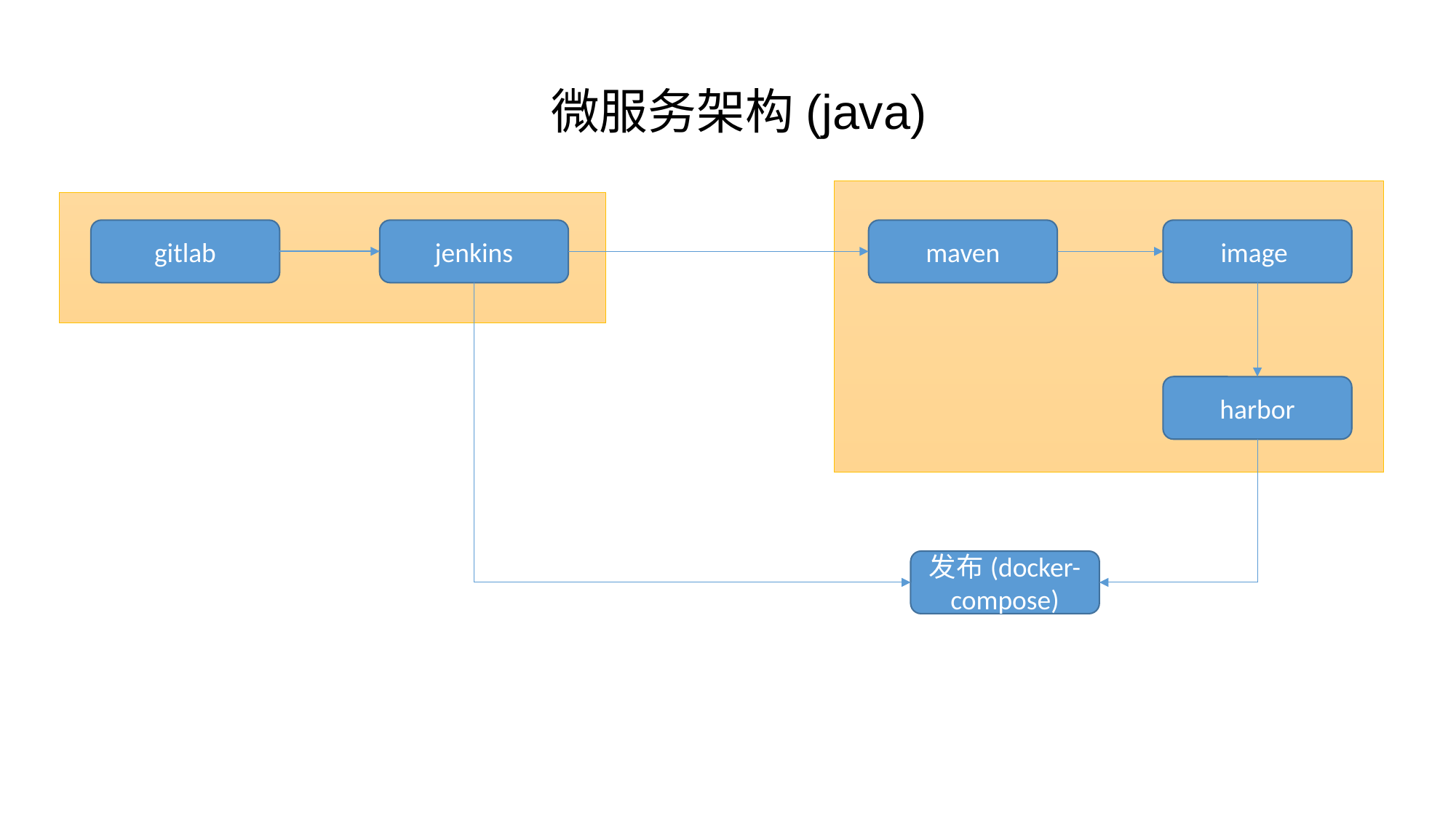

# 微服务架构(java)

jenkins
maven
gitlab
image
harbor
发布(docker-compose)